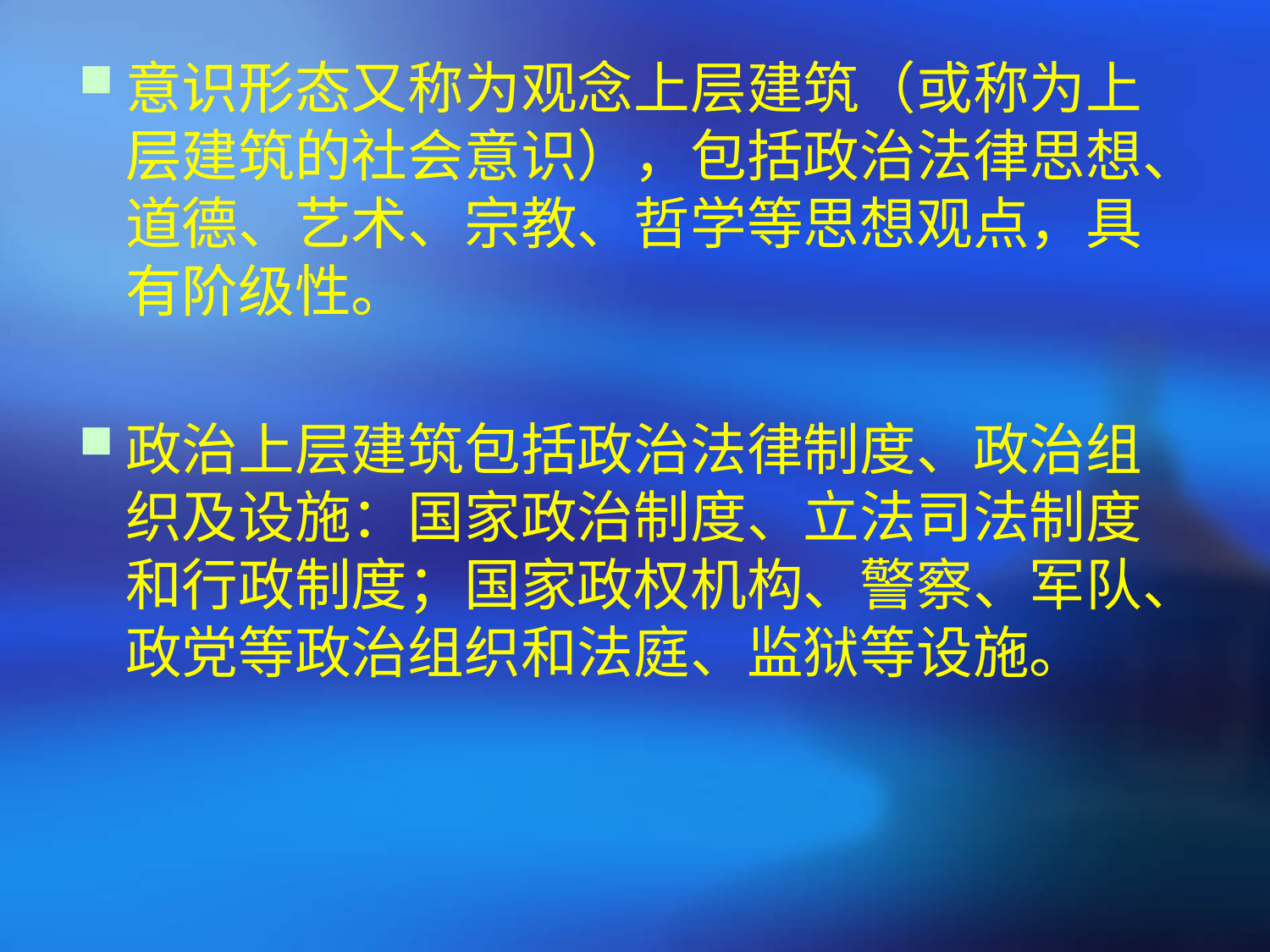

意识形态又称为观念上层建筑（或称为上层建筑的社会意识），包括政治法律思想、道德、艺术、宗教、哲学等思想观点，具有阶级性。

政治上层建筑包括政治法律制度、政治组织及设施：国家政治制度、立法司法制度和行政制度；国家政权机构、警察、军队、政党等政治组织和法庭、监狱等设施。